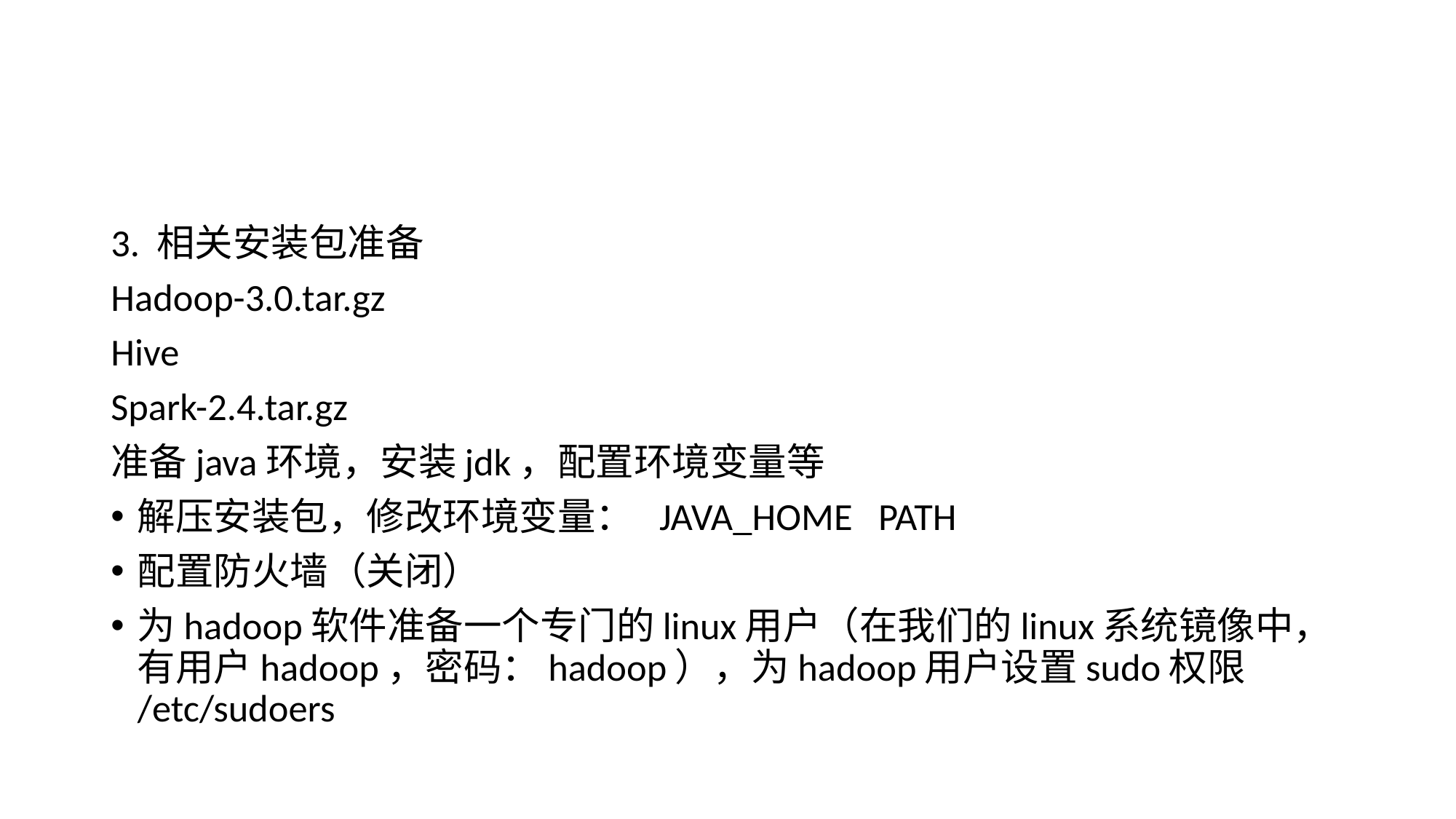

#
3. 相关安装包准备
Hadoop-3.0.tar.gz
Hive
Spark-2.4.tar.gz
准备java环境，安装jdk，配置环境变量等
解压安装包，修改环境变量：  JAVA_HOME   PATH
配置防火墙（关闭）
为hadoop软件准备一个专门的linux用户（在我们的linux系统镜像中，有用户hadoop，密码：hadoop），为hadoop用户设置sudo权限   /etc/sudoers